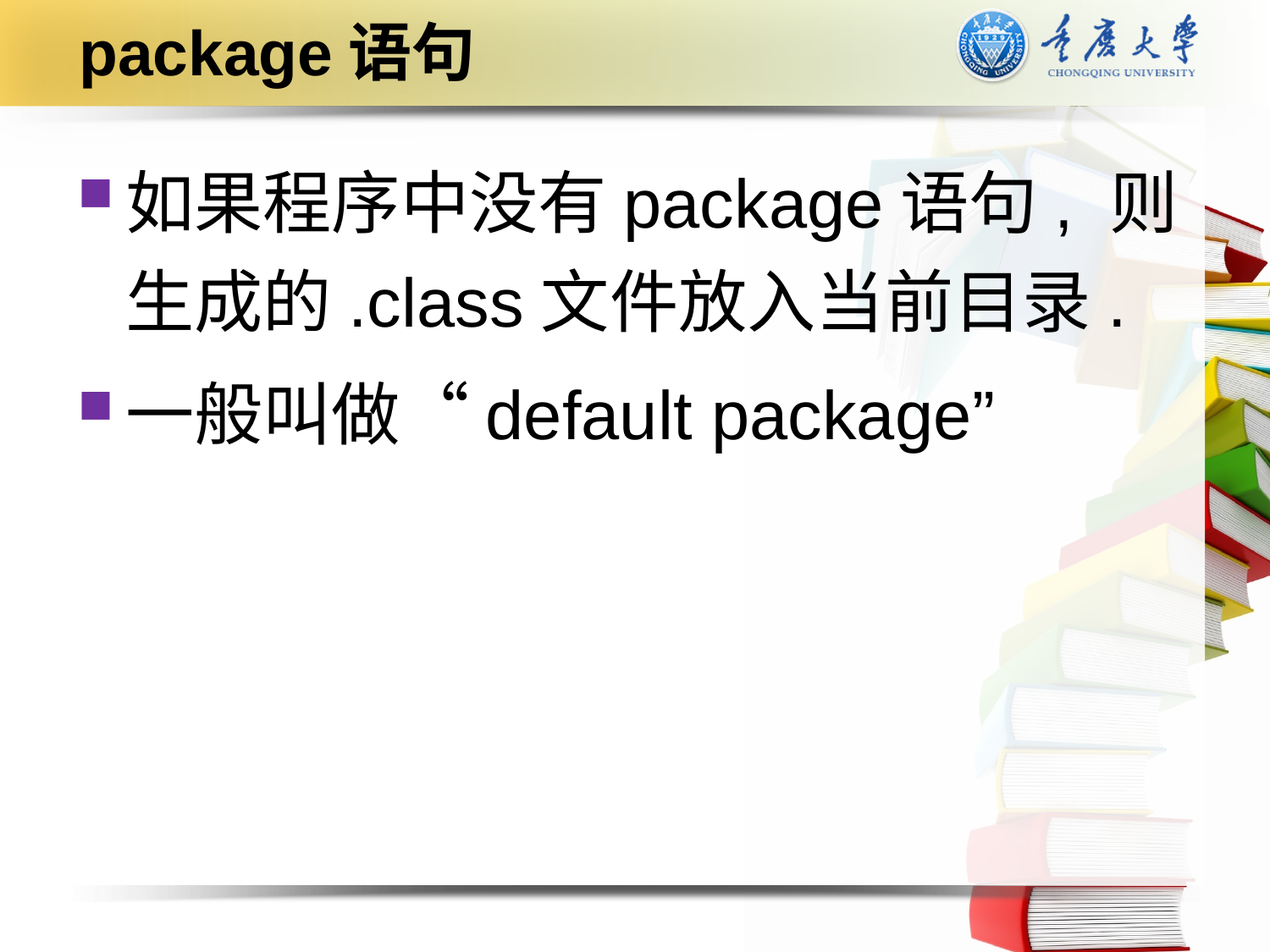

# package语句
如果程序中没有package语句, 则生成的.class文件放入当前目录.
一般叫做“default package”

26